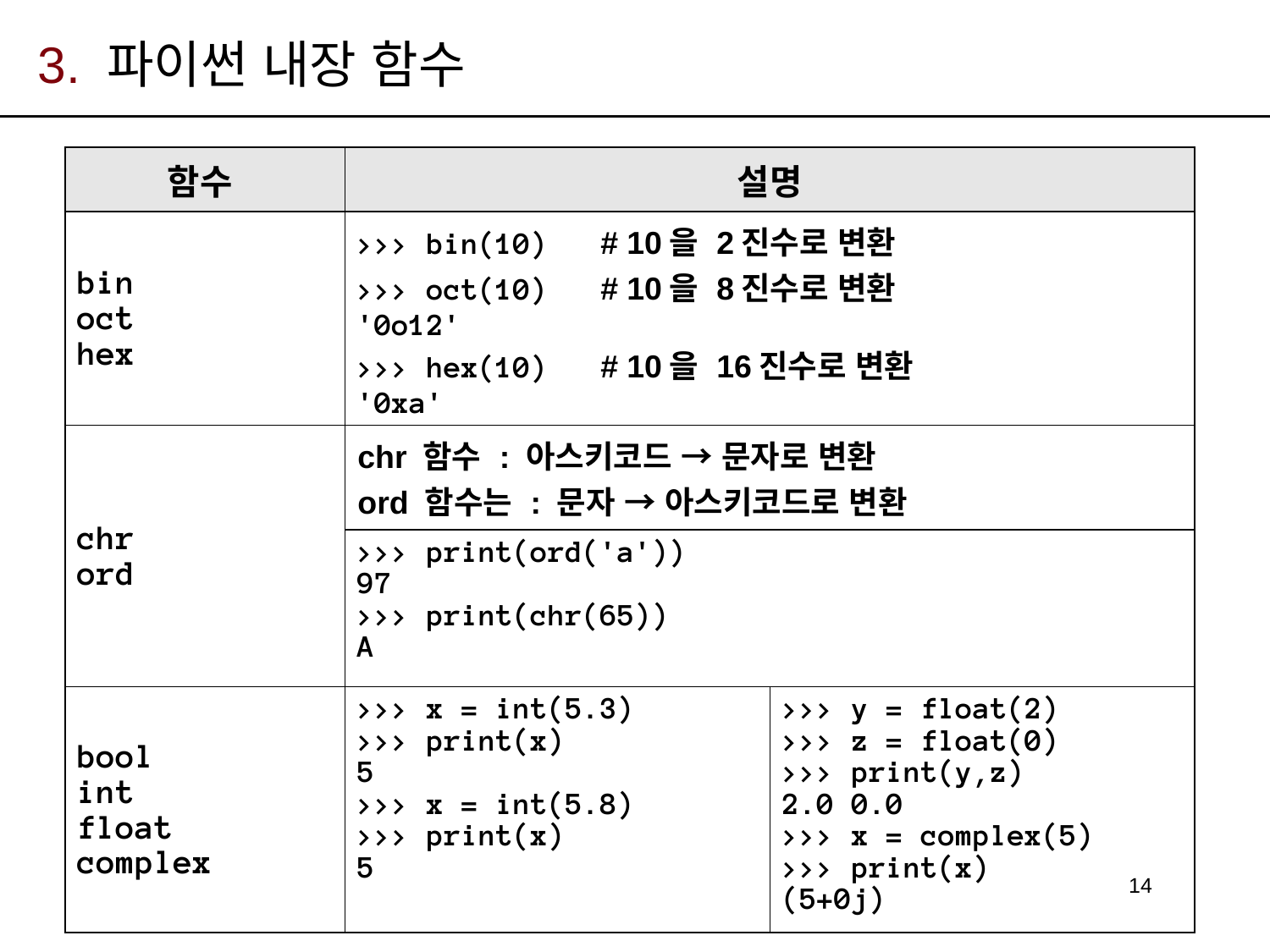

# 3. 파이썬 내장 함수
| 함수 | 설명 |  |
| --- | --- | --- |
| bin oct hex | >>> bin(10) # 10을 2진수로 변환 >>> oct(10) # 10을 8진수로 변환 '0o12' >>> hex(10) # 10을 16진수로 변환 '0xa' |  |
| chr ord | chr 함수 : 아스키코드 → 문자로 변환 ord 함수는 : 문자 → 아스키코드로 변환 |  |
|  | >>> print(ord('a')) 97 >>> print(chr(65)) A |  |
| bool int float complex | >>> x = int(5.3) >>> print(x) 5 >>> x = int(5.8) >>> print(x) 5 | >>> y = float(2) >>> z = float(0) >>> print(y,z) 2.0 0.0 >>> x = complex(5) >>> print(x) (5+0j) |
14